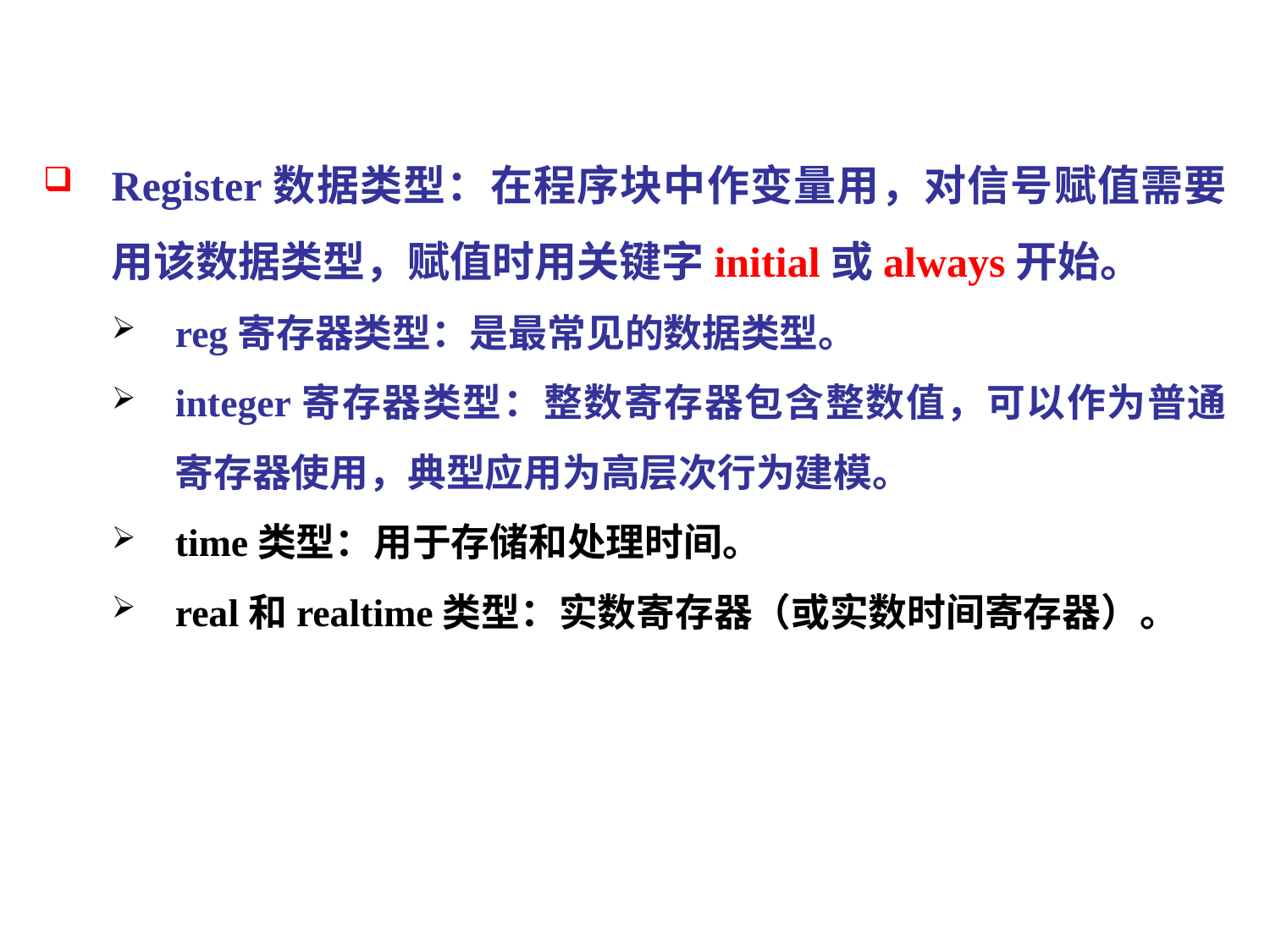

Register数据类型：在程序块中作变量用，对信号赋值需要用该数据类型，赋值时用关键字initial或always开始。
reg寄存器类型：是最常见的数据类型。
integer寄存器类型：整数寄存器包含整数值，可以作为普通寄存器使用，典型应用为高层次行为建模。
time类型：用于存储和处理时间。
real和realtime类型：实数寄存器（或实数时间寄存器）。
36